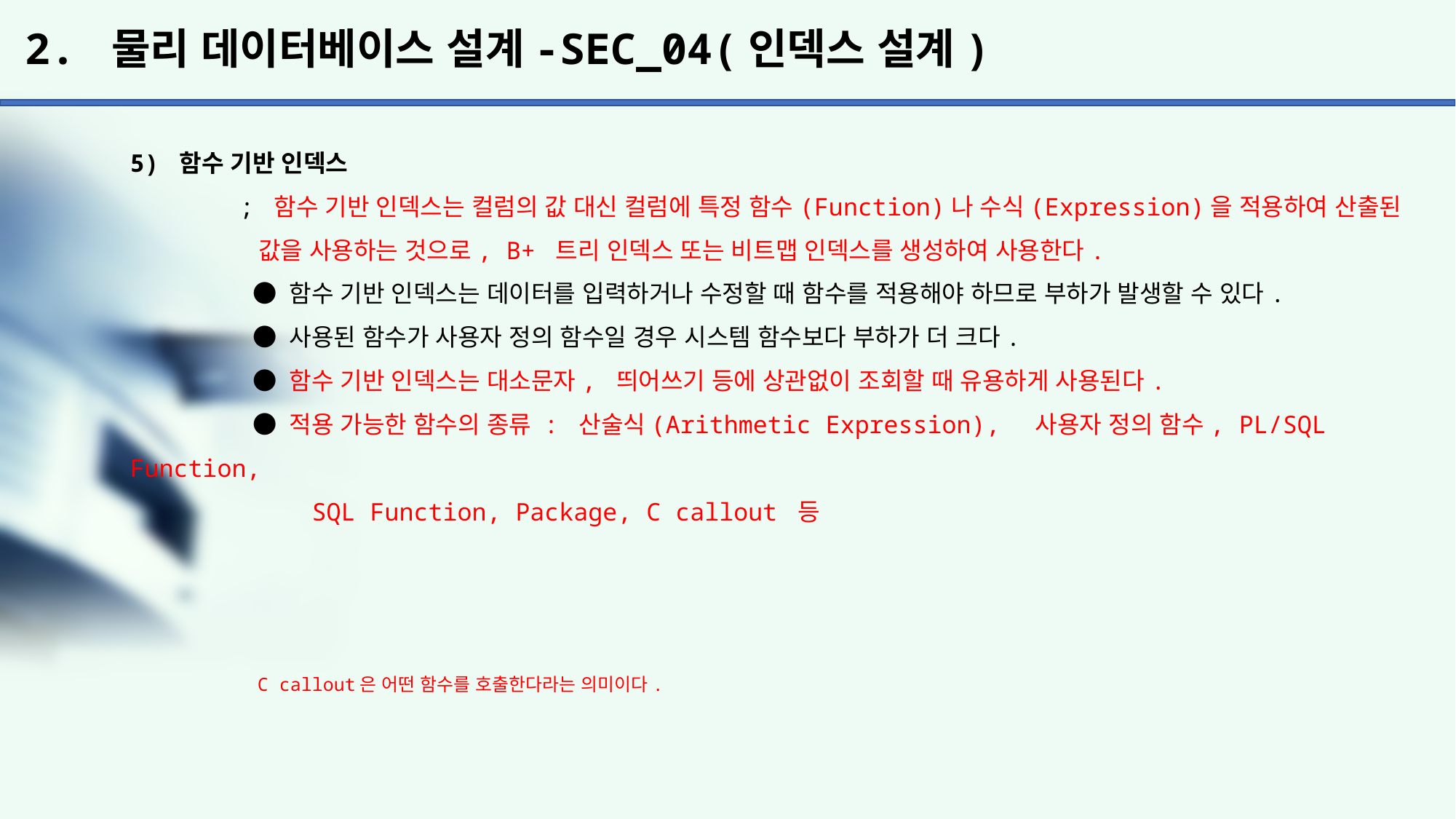

# 2. 물리 데이터베이스 설계-SEC_04(인덱스 설계)
5) 함수 기반 인덱스
	; 함수 기반 인덱스는 컬럼의 값 대신 컬럼에 특정 함수(Function)나 수식(Expression)을 적용하여 산출된
	  값을 사용하는 것으로, B+ 트리 인덱스 또는 비트맵 인덱스를 생성하여 사용한다.
	  ● 함수 기반 인덱스는 데이터를 입력하거나 수정할 때 함수를 적용해야 하므로 부하가 발생할 수 있다.
	  ● 사용된 함수가 사용자 정의 함수일 경우 시스템 함수보다 부하가 더 크다.
	  ● 함수 기반 인덱스는 대소문자, 띄어쓰기 등에 상관없이 조회할 때 유용하게 사용된다.
	  ● 적용 가능한 함수의 종류 : 산술식(Arithmetic Expression),  사용자 정의 함수, PL/SQL Function,
	     SQL Function, Package, C callout 등
C callout은 어떤 함수를 호출한다라는 의미이다.